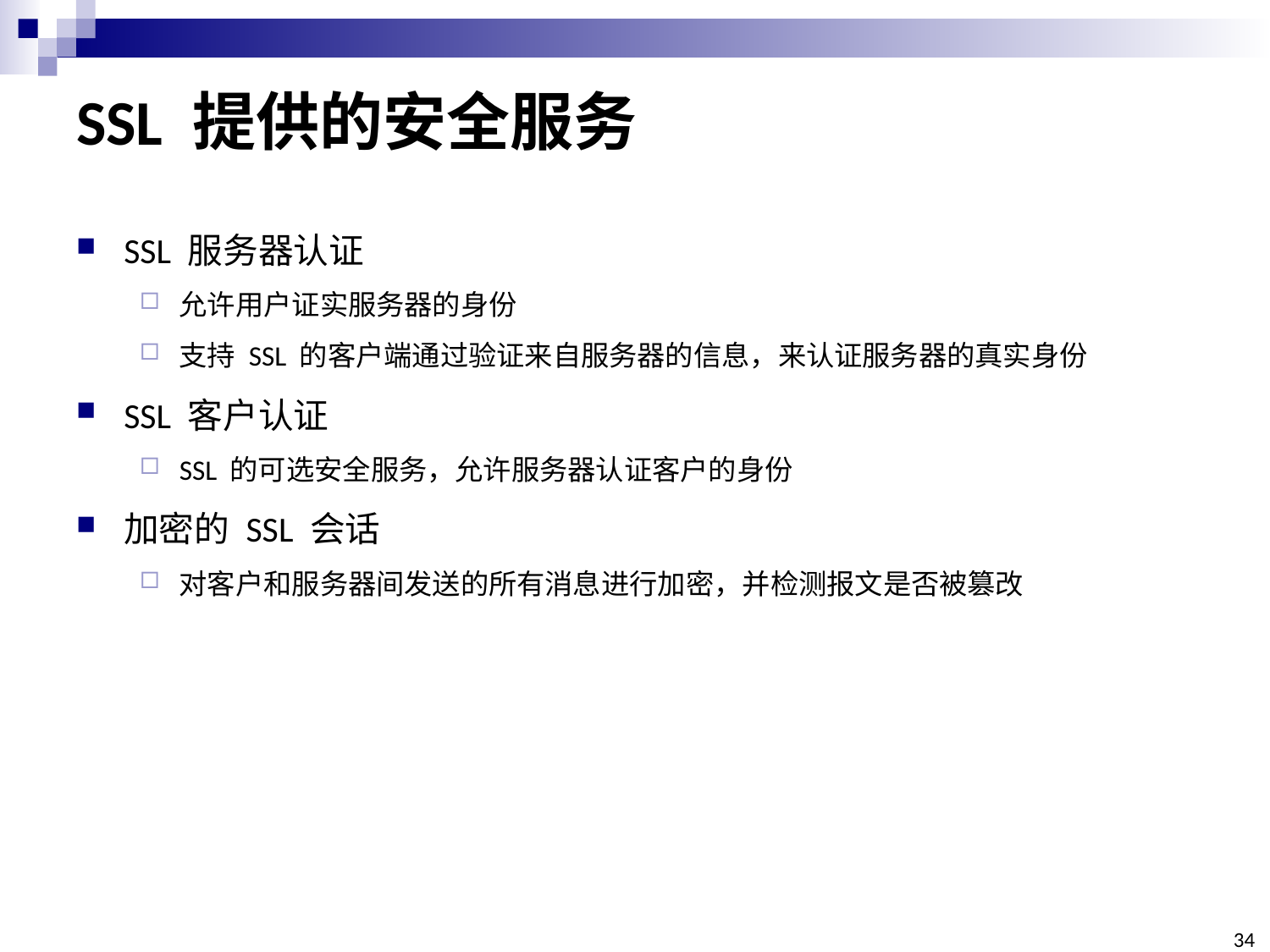

# SSL 提供的安全服务
SSL 服务器认证
允许用户证实服务器的身份
支持 SSL 的客户端通过验证来自服务器的信息，来认证服务器的真实身份
SSL 客户认证
SSL 的可选安全服务，允许服务器认证客户的身份
加密的 SSL 会话
对客户和服务器间发送的所有消息进行加密，并检测报文是否被篡改

34